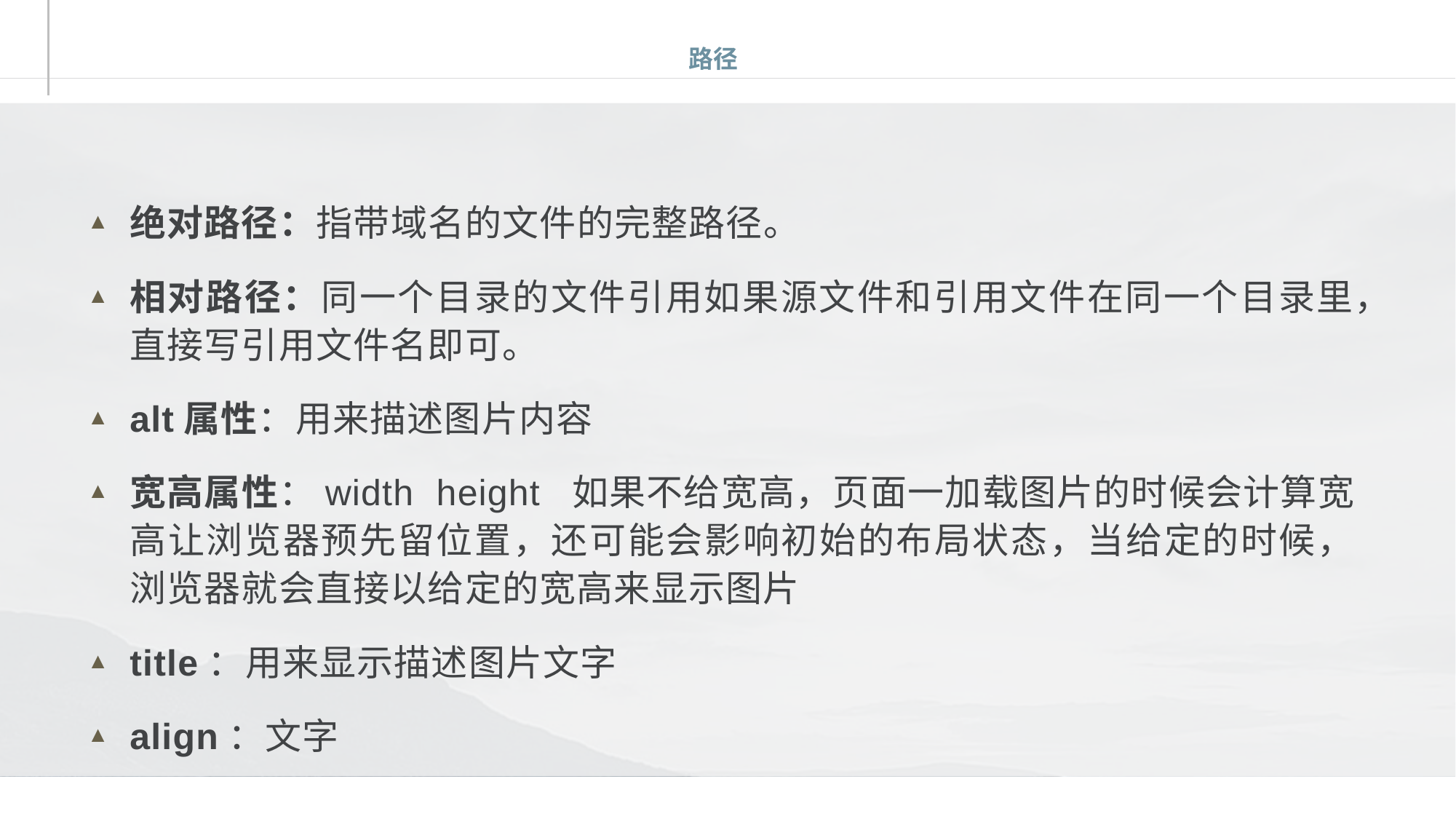

# 路径

绝对路径：指带域名的文件的完整路径。
相对路径：同一个目录的文件引用如果源文件和引用文件在同一个目录里，直接写引用文件名即可。
alt属性：用来描述图片内容
宽高属性：width  height  如果不给宽高，页面一加载图片的时候会计算宽高让浏览器预先留位置，还可能会影响初始的布局状态，当给定的时候，浏览器就会直接以给定的宽高来显示图片
title：用来显示描述图片文字
align：文字